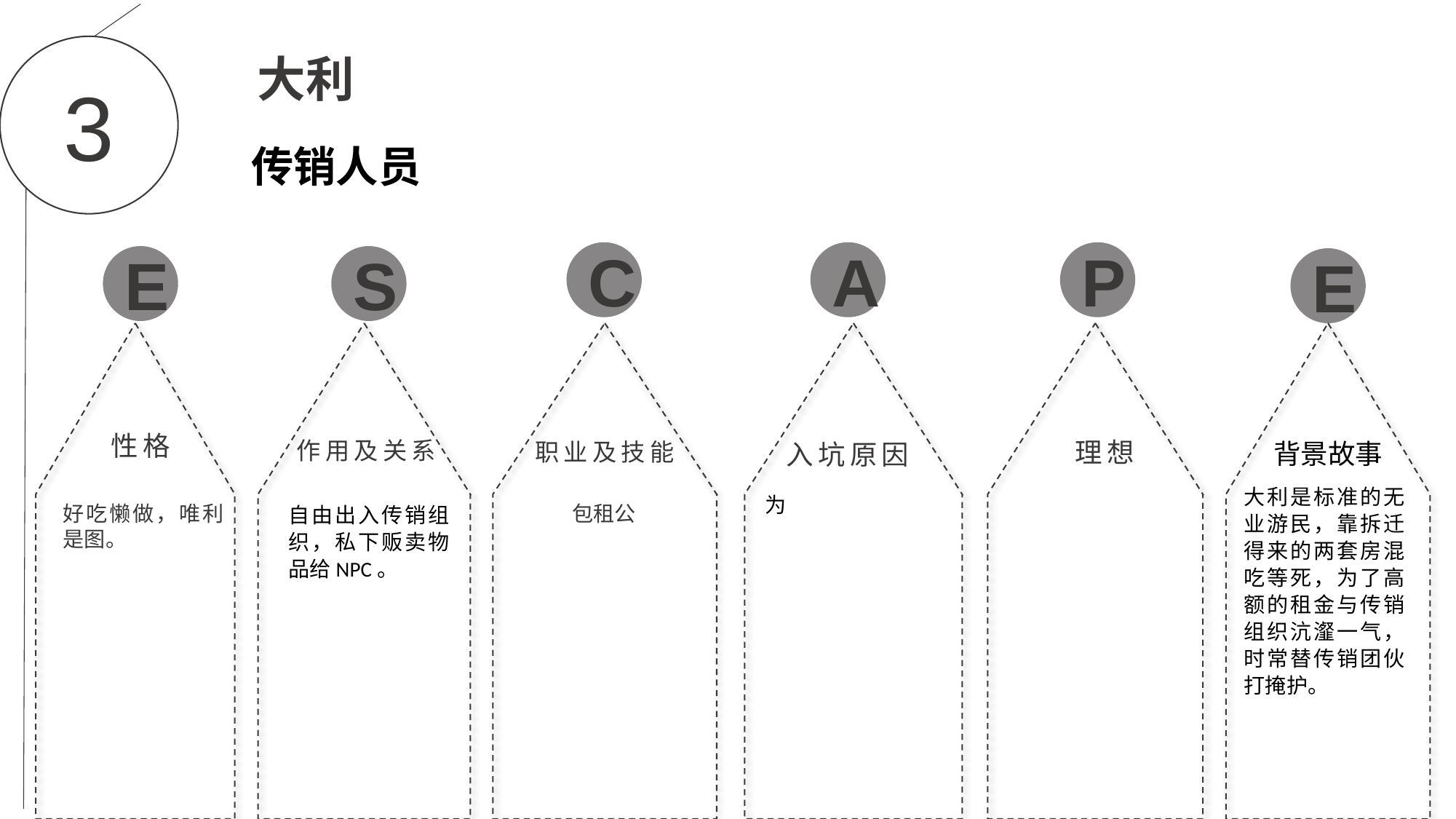

3
 大利
传销人员
C
A
P
E
S
E

性格
作用及关系
理想
职业及技能
背景故事
入坑原因
大利是标准的无业游民，靠拆迁得来的两套房混吃等死，为了高额的租金与传销组织沆瀣一气，时常替传销团伙打掩护。
为
自由出入传销组织，私下贩卖物品给NPC。
包租公

好吃懒做，唯利是图。